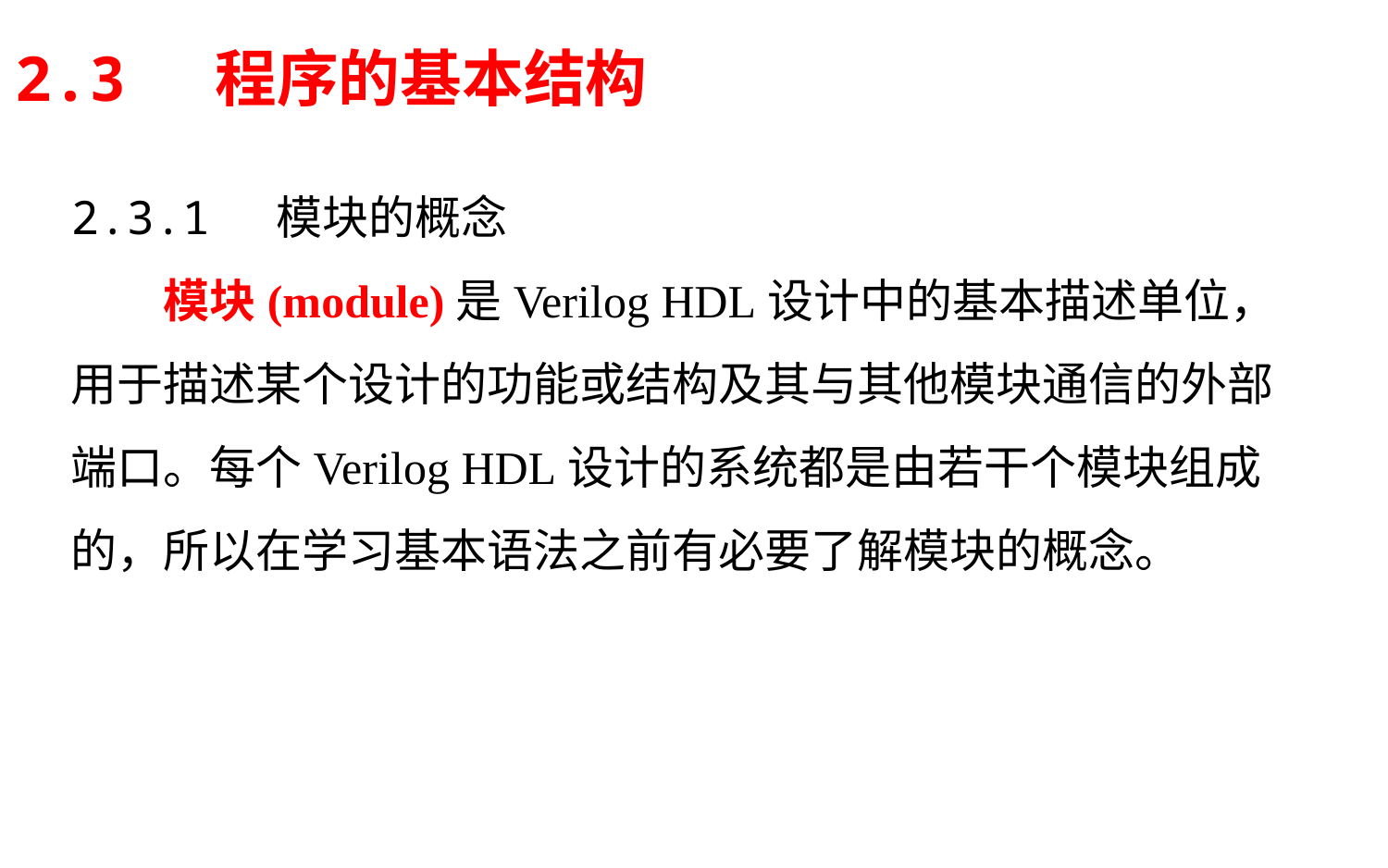

2.3  程序的基本结构
# 2.3.1  模块的概念 　　模块(module)是Verilog HDL设计中的基本描述单位，用于描述某个设计的功能或结构及其与其他模块通信的外部端口。每个Verilog HDL设计的系统都是由若干个模块组成的，所以在学习基本语法之前有必要了解模块的概念。